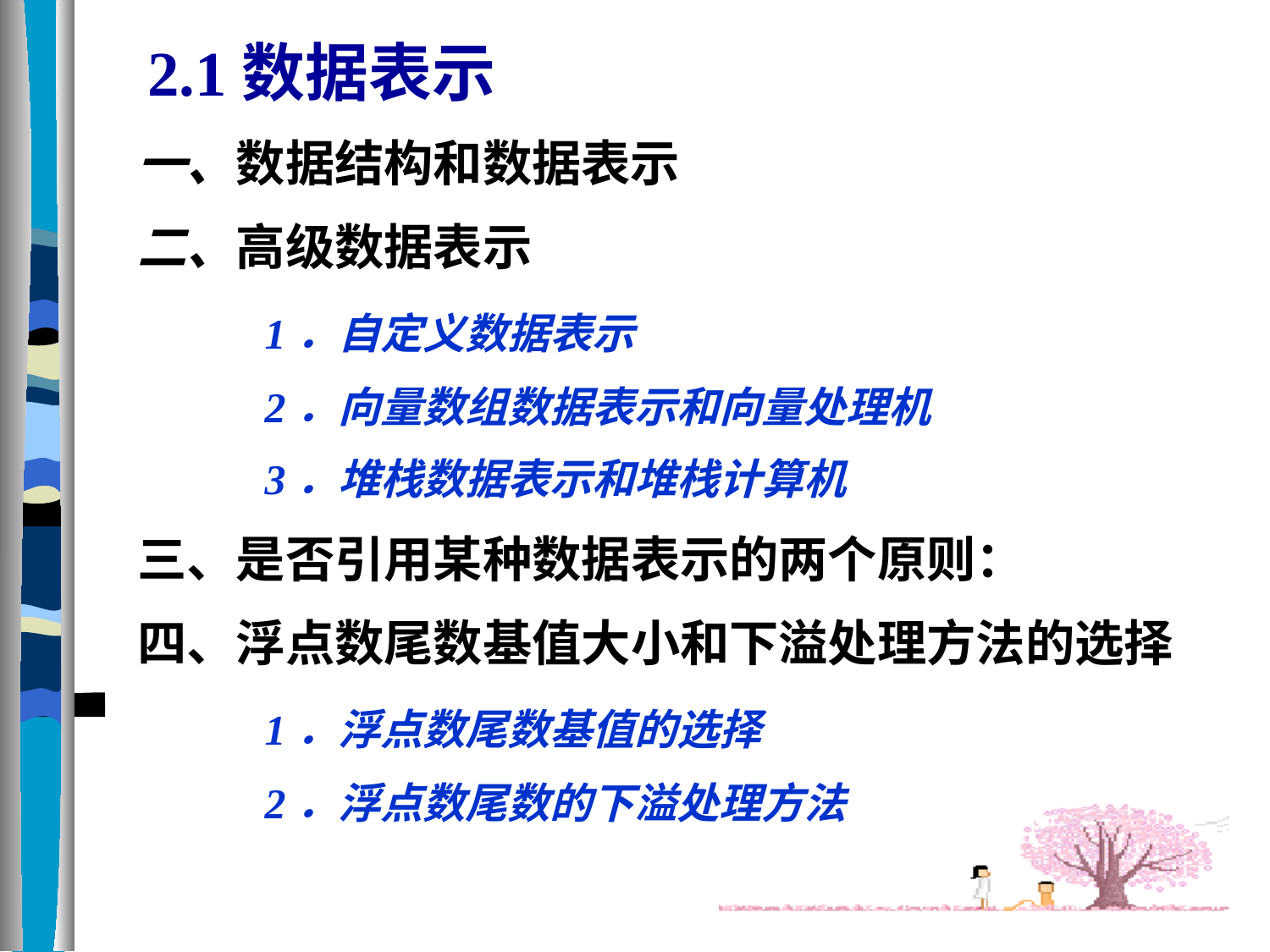

2.1数据表示
一、数据结构和数据表示
二、高级数据表示
	1．自定义数据表示
	2．向量数组数据表示和向量处理机
	3．堆栈数据表示和堆栈计算机
三、是否引用某种数据表示的两个原则：
四、浮点数尾数基值大小和下溢处理方法的选择
	1．浮点数尾数基值的选择
	2．浮点数尾数的下溢处理方法